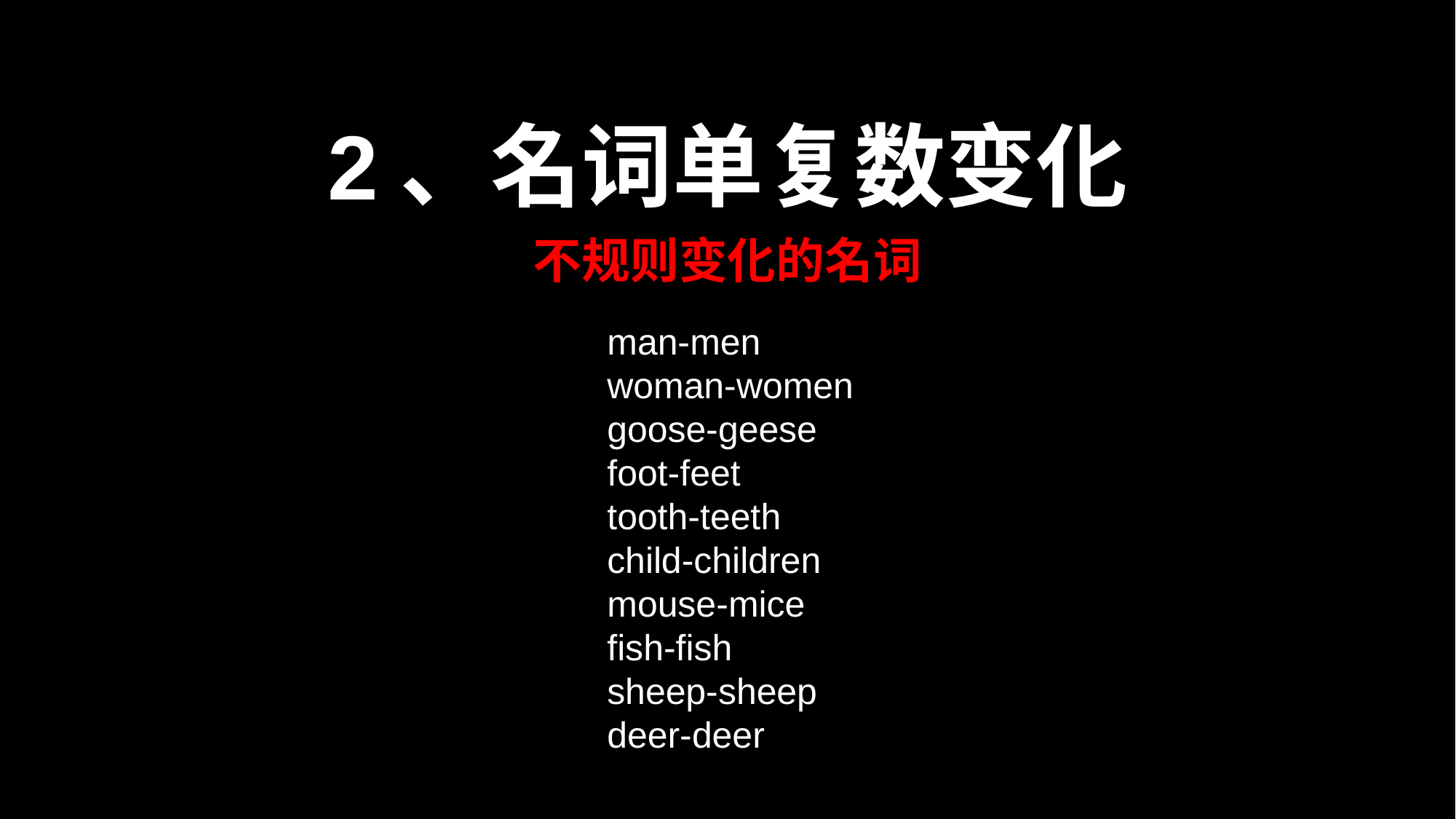

2、名词单复数变化
不规则变化的名词
man-men
woman-women
goose-geese
foot-feet
tooth-teeth
child-children
mouse-mice
fish-fish
sheep-sheep
deer-deer